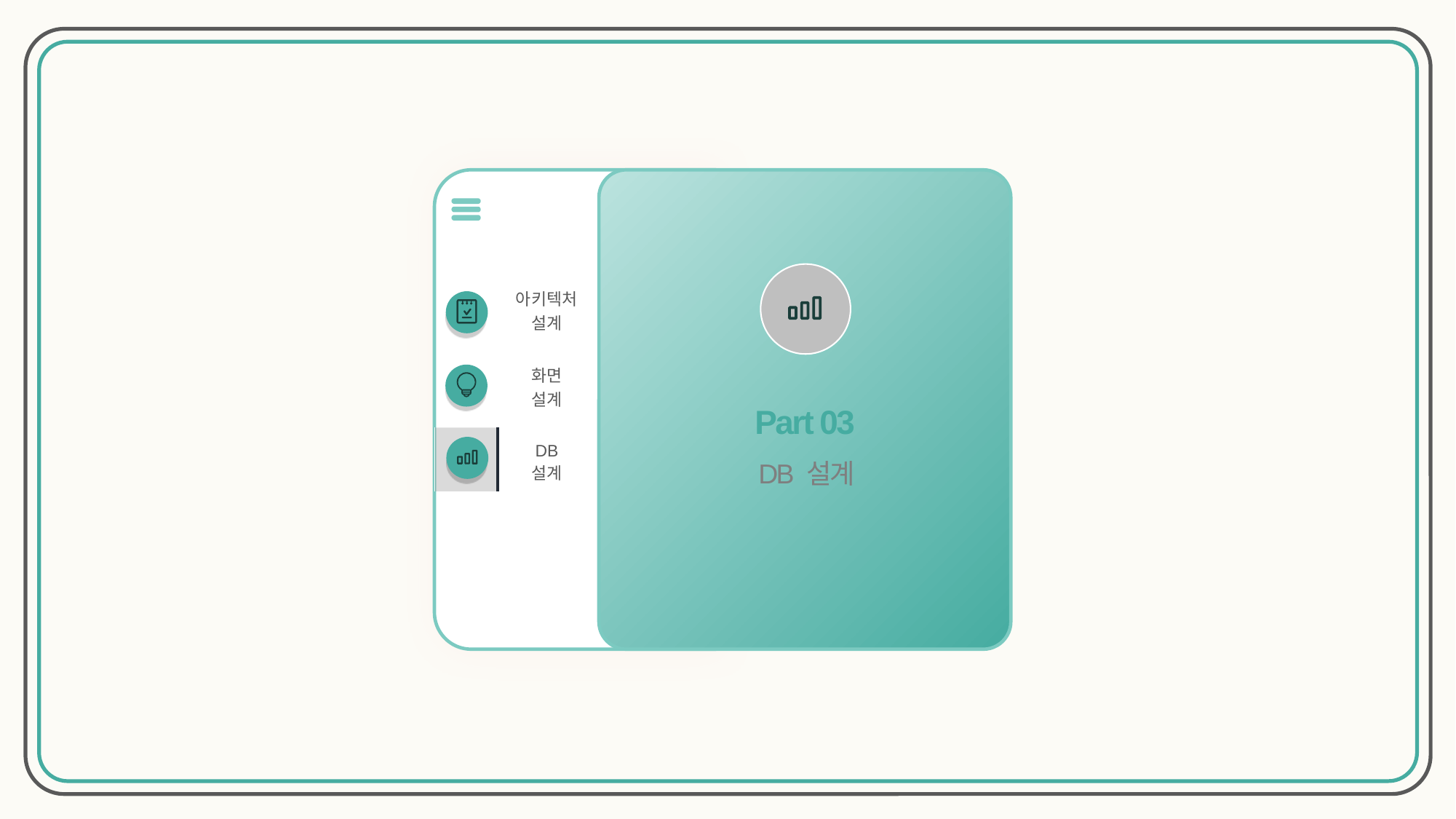

| 아키텍처 설계 |
| --- |
| 화면 설계 |
| DB 설계 |
|  |

Part 03
|  |
| --- |

DB 설계